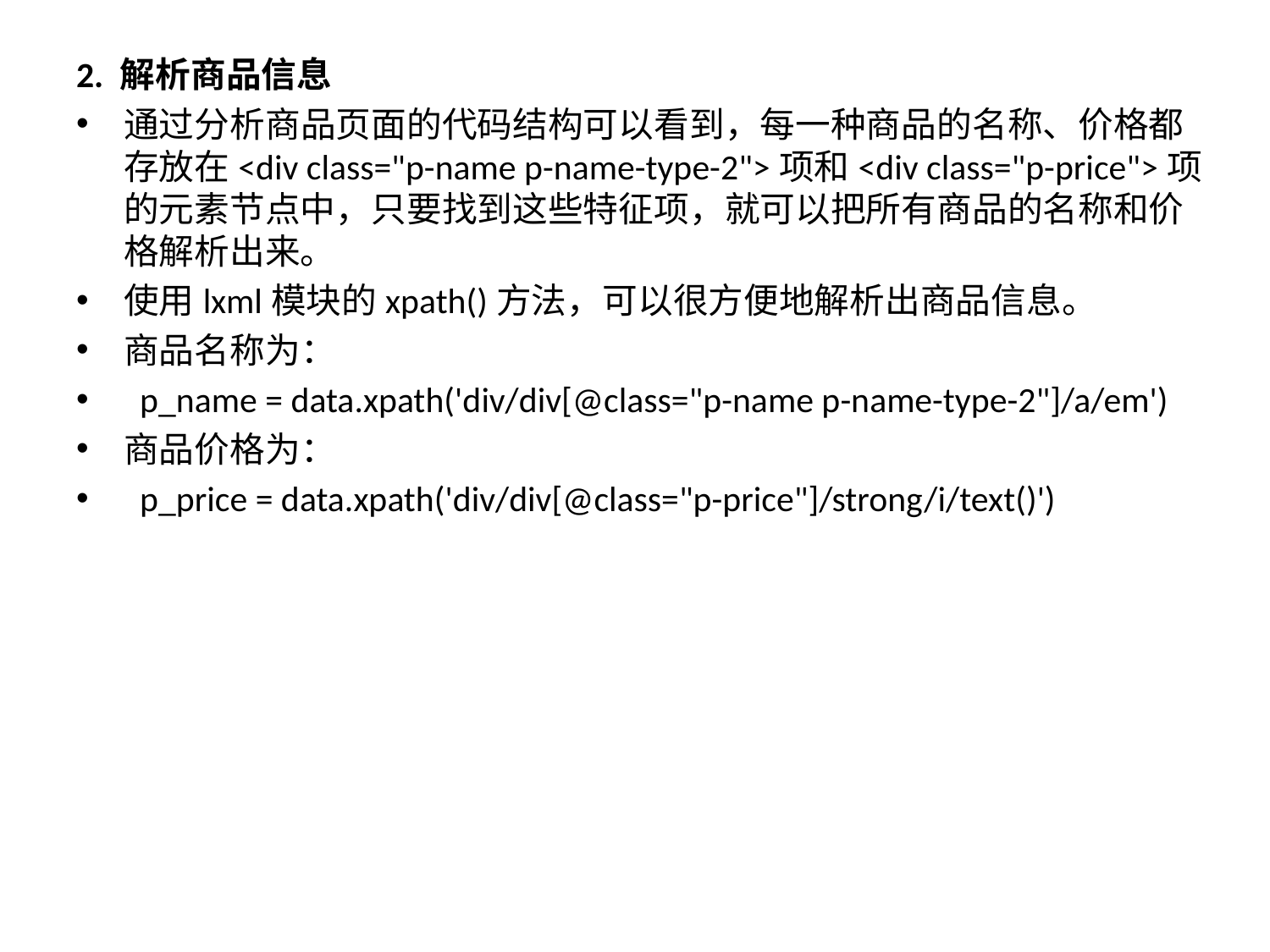

2. 解析商品信息
通过分析商品页面的代码结构可以看到，每一种商品的名称、价格都存放在<div class="p-name p-name-type-2">项和<div class="p-price">项的元素节点中，只要找到这些特征项，就可以把所有商品的名称和价格解析出来。
使用lxml模块的xpath()方法，可以很方便地解析出商品信息。
商品名称为：
  p_name = data.xpath('div/div[@class="p-name p-name-type-2"]/a/em')
商品价格为：
  p_price = data.xpath('div/div[@class="p-price"]/strong/i/text()')